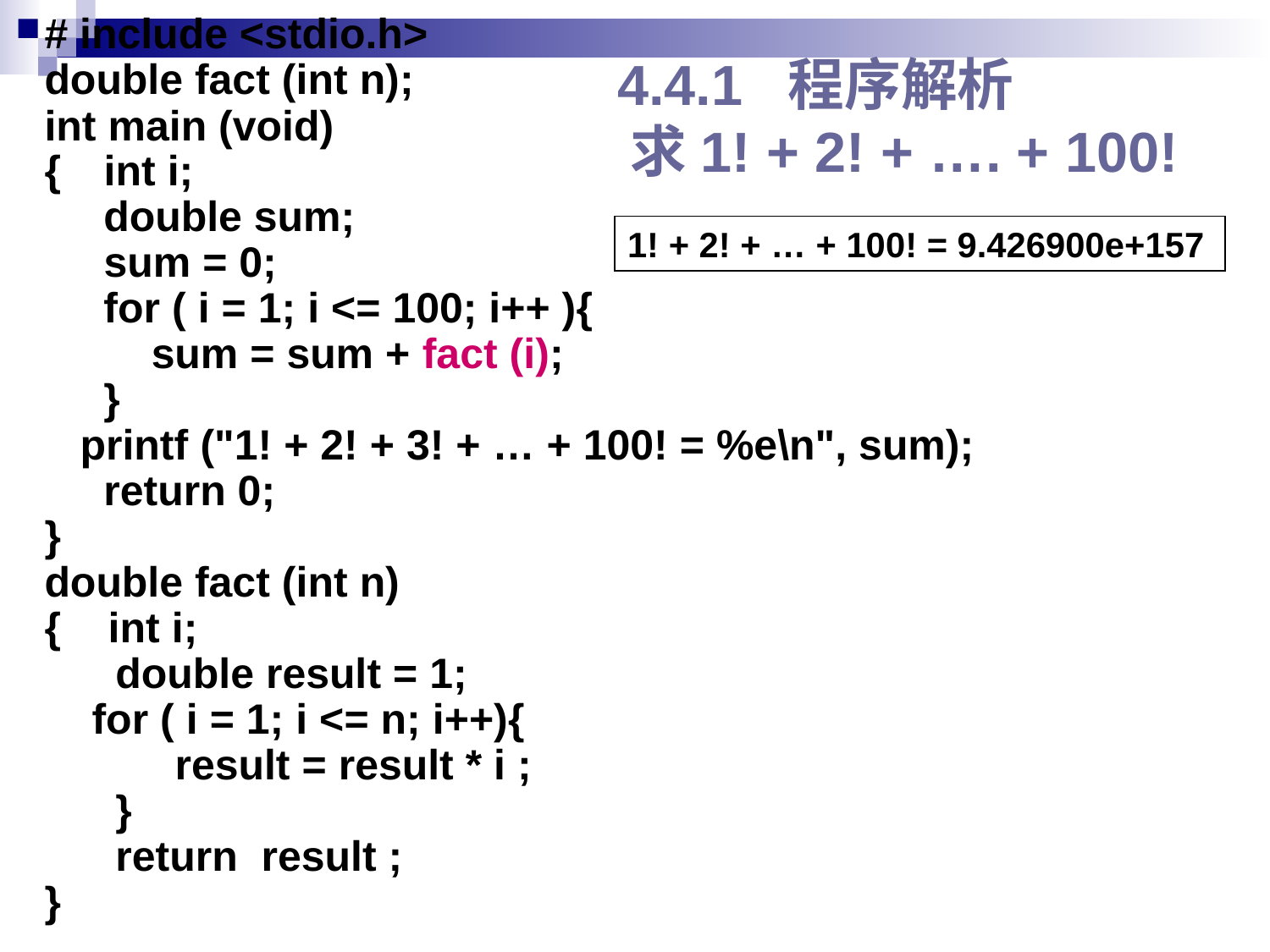

# include <stdio.h>
double fact (int n);
int main (void)
{	 int i;
     double sum;
	 sum = 0;
     for ( i = 1; i <= 100; i++ ){
	     sum = sum + fact (i);
     }
   printf ("1! + 2! + 3! + … + 100! = %e\n", sum);
     return 0;
}
double fact (int n)
{    int i;
      double result = 1;
    for ( i = 1; i <= n; i++){
	       result = result * i ;
      }
      return  result ;
}
# 4.4.1  程序解析 求1! + 2! + …. + 100!
1! + 2! + … + 100! = 9.426900e+157